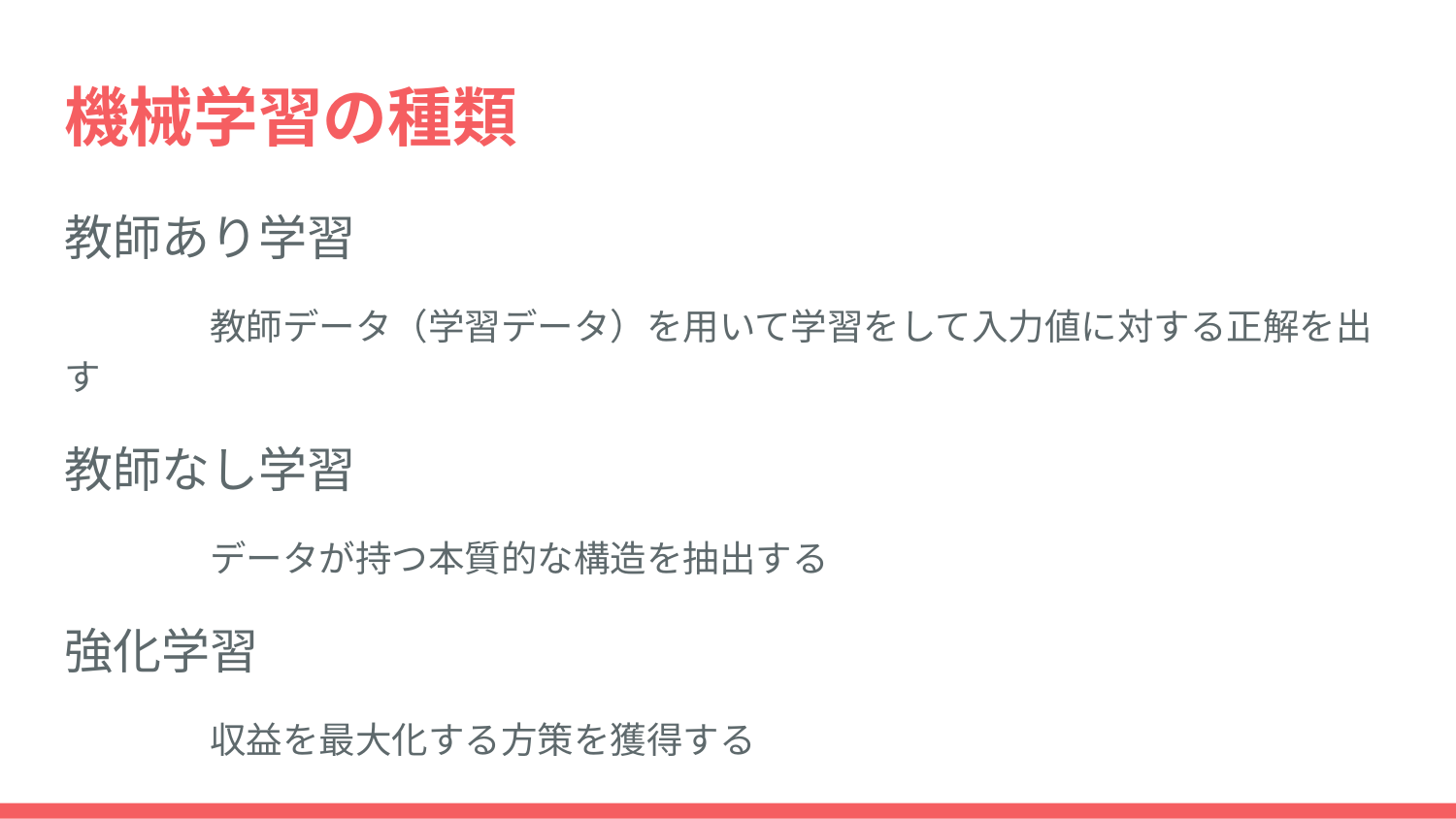

# 機械学習の種類
教師あり学習
	教師データ（学習データ）を用いて学習をして入力値に対する正解を出す
教師なし学習
	データが持つ本質的な構造を抽出する
強化学習
	収益を最大化する方策を獲得する